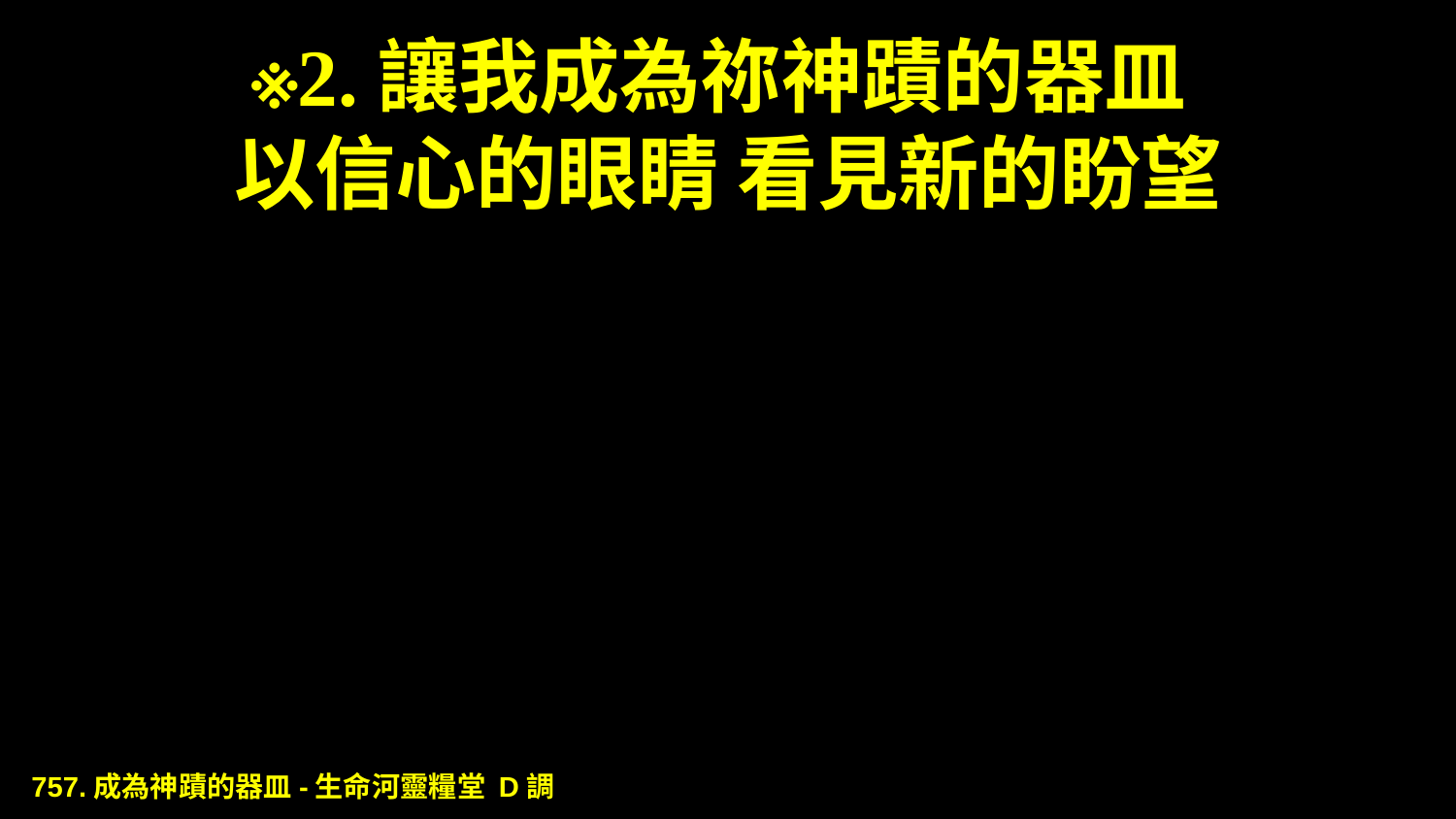

# ※2.讓我成為祢神蹟的器皿 以信心的眼睛 看見新的盼望
757.成為神蹟的器皿-生命河靈糧堂 D調